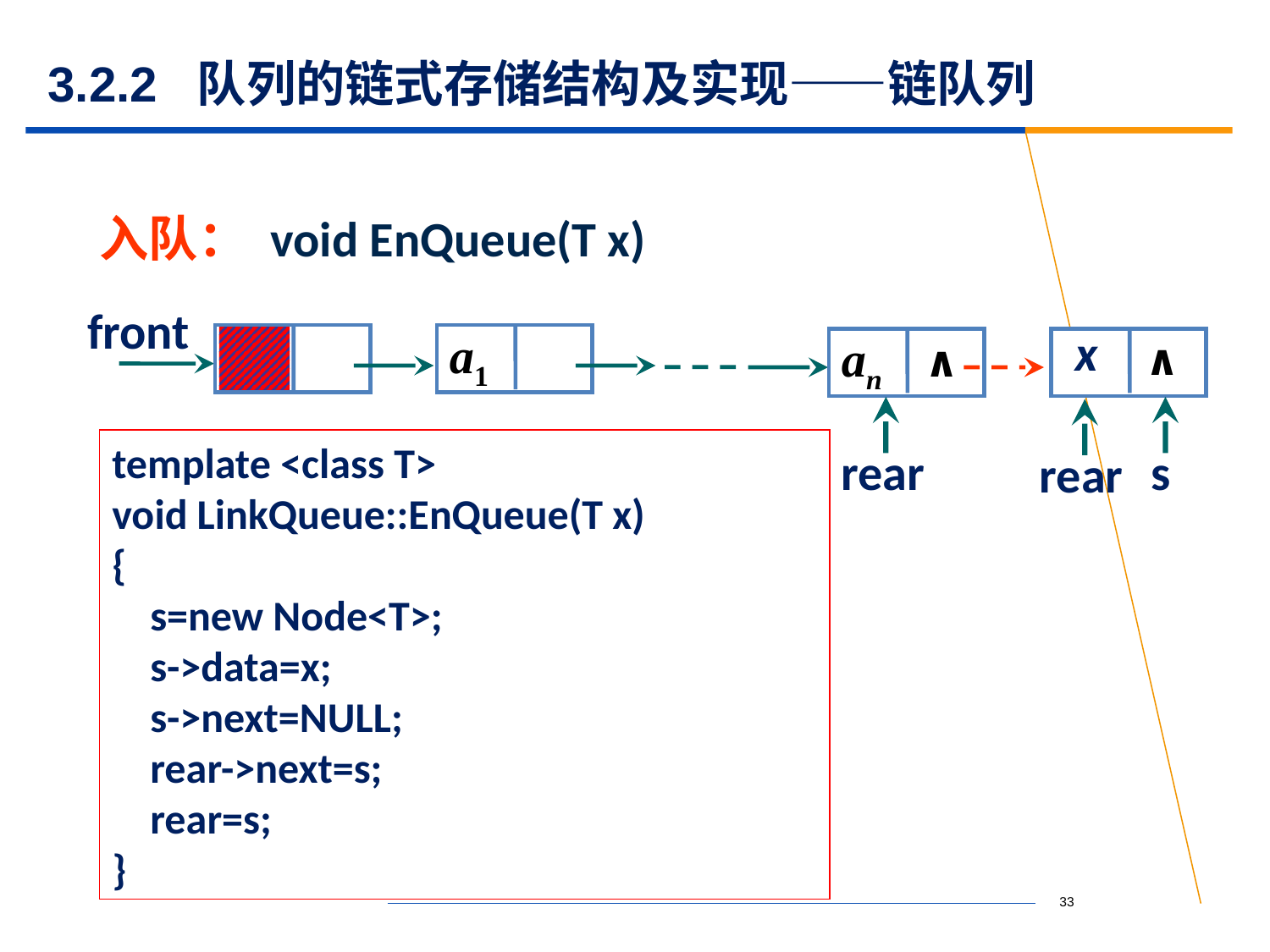

# 3.2.2  队列的链式存储结构及实现——链队列
入队： void EnQueue(T x)
front

a1

∧
∧
an

 x

s

rear

rear
template <class T>
void LinkQueue::EnQueue(T x)
{
    s=new Node<T>;
    s->data=x;
    s->next=NULL;
    rear->next=s;
    rear=s;
}